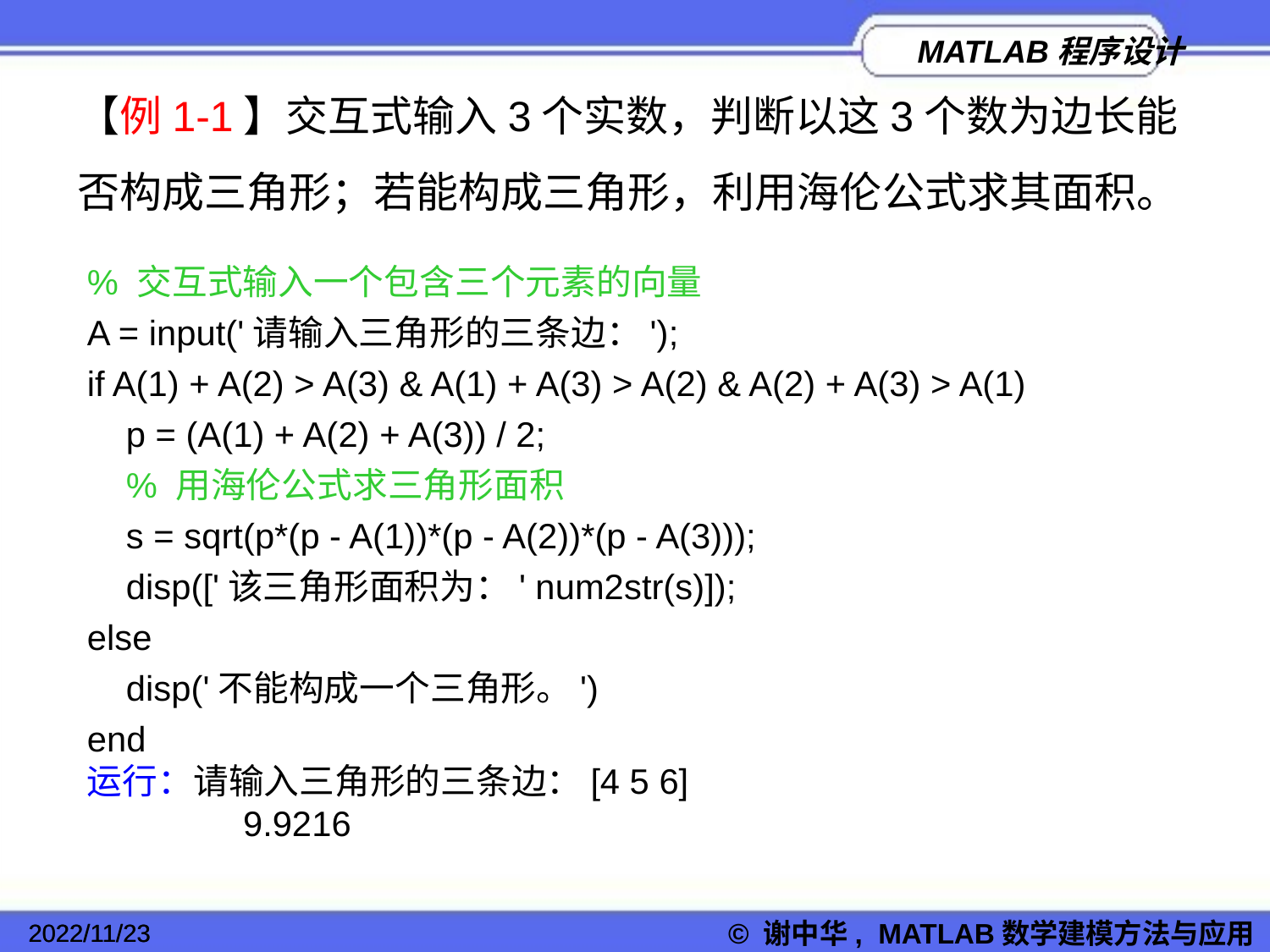

【例1-1】交互式输入3个实数，判断以这3个数为边长能否构成三角形；若能构成三角形，利用海伦公式求其面积。
% 交互式输入一个包含三个元素的向量
A = input('请输入三角形的三条边：');
if A(1) + A(2) > A(3) & A(1) + A(3) > A(2) & A(2) + A(3) > A(1)
    p = (A(1) + A(2) + A(3)) / 2;
    % 用海伦公式求三角形面积
    s = sqrt(p*(p - A(1))*(p - A(2))*(p - A(3)));
    disp(['该三角形面积为：' num2str(s)]);
else
    disp('不能构成一个三角形。')
end
运行：请输入三角形的三条边：[4 5 6]
                9.9216
2022/11/23
© 谢中华,  MATLAB数学建模方法与应用